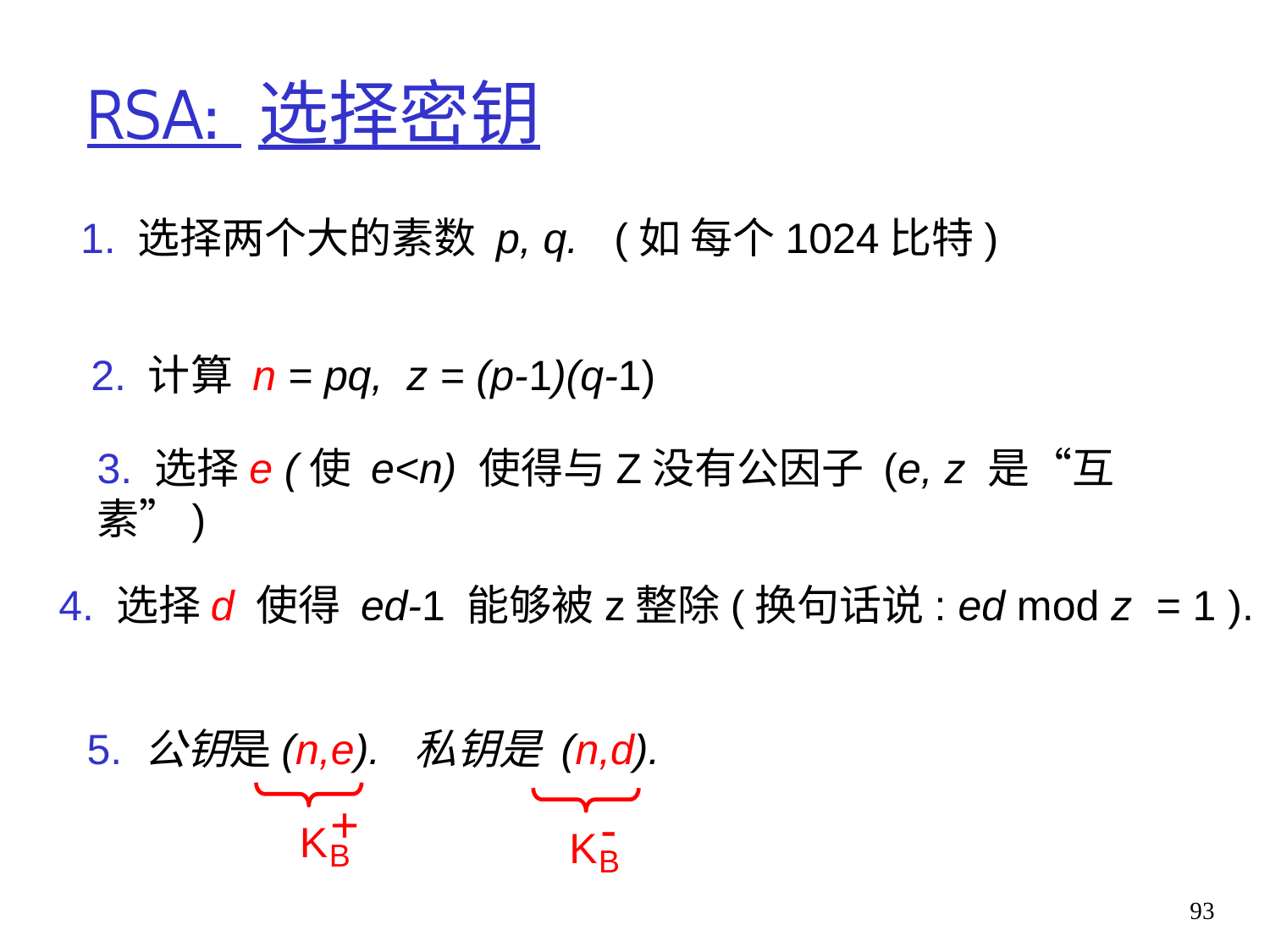

# RSA: 选择密钥
1. 选择两个大的素数 p, q.   (如 每个1024比特)
2. 计算 n = pq,  z = (p-1)(q-1)
3. 选择e (使 e<n) 使得与Z没有公因子 (e, z 是“互素”)
4. 选择d 使得 ed-1 能够被z整除(换句话说: ed mod z  = 1 ).
5. 公钥是(n,e).  私钥是 (n,d).

+
K
B
-
K
B
93